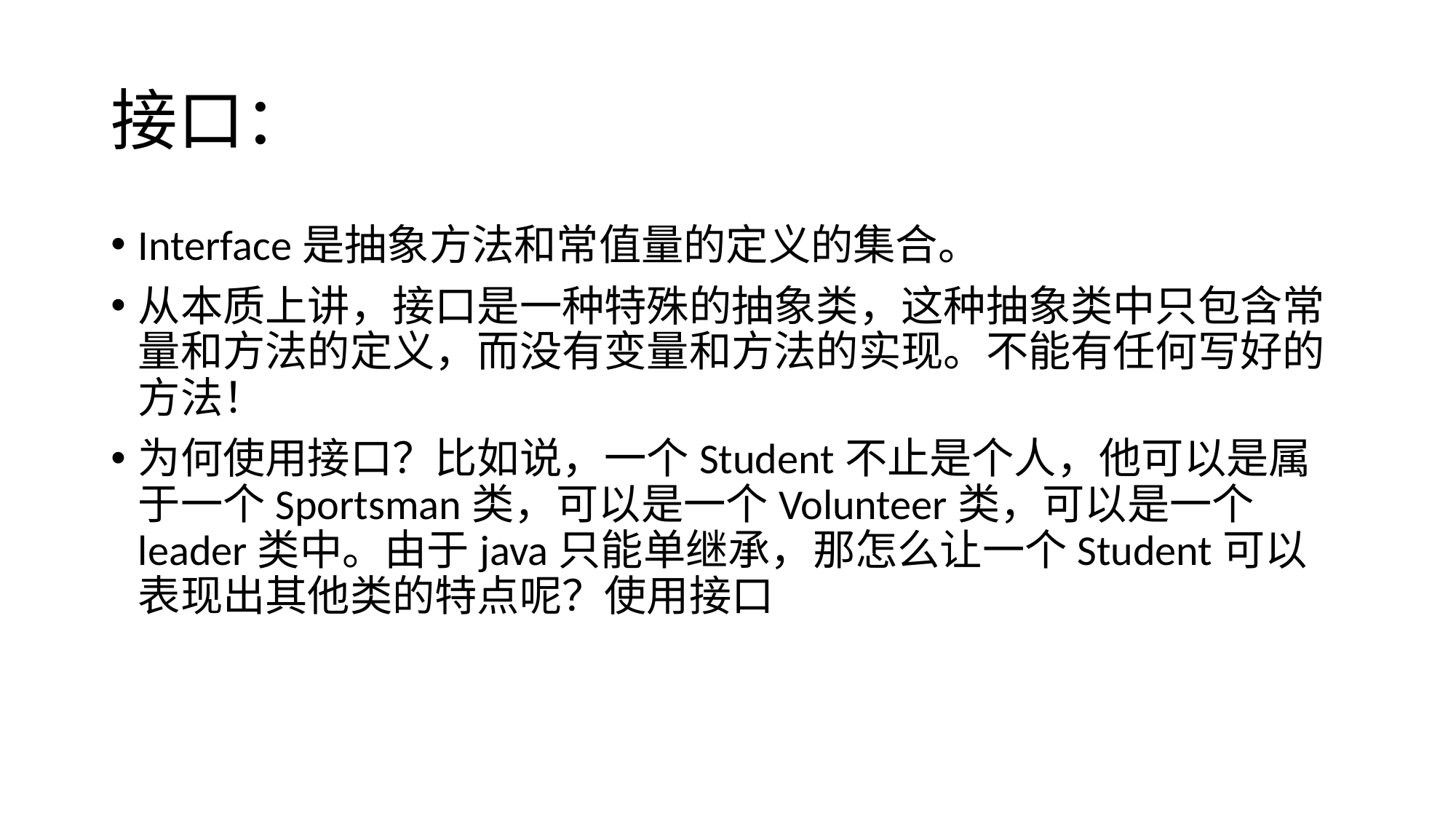

# 接口：
Interface是抽象方法和常值量的定义的集合。
从本质上讲，接口是一种特殊的抽象类，这种抽象类中只包含常量和方法的定义，而没有变量和方法的实现。不能有任何写好的方法！
为何使用接口？比如说，一个Student不止是个人，他可以是属于一个Sportsman类，可以是一个Volunteer类，可以是一个leader类中。由于java只能单继承，那怎么让一个Student可以表现出其他类的特点呢？使用接口